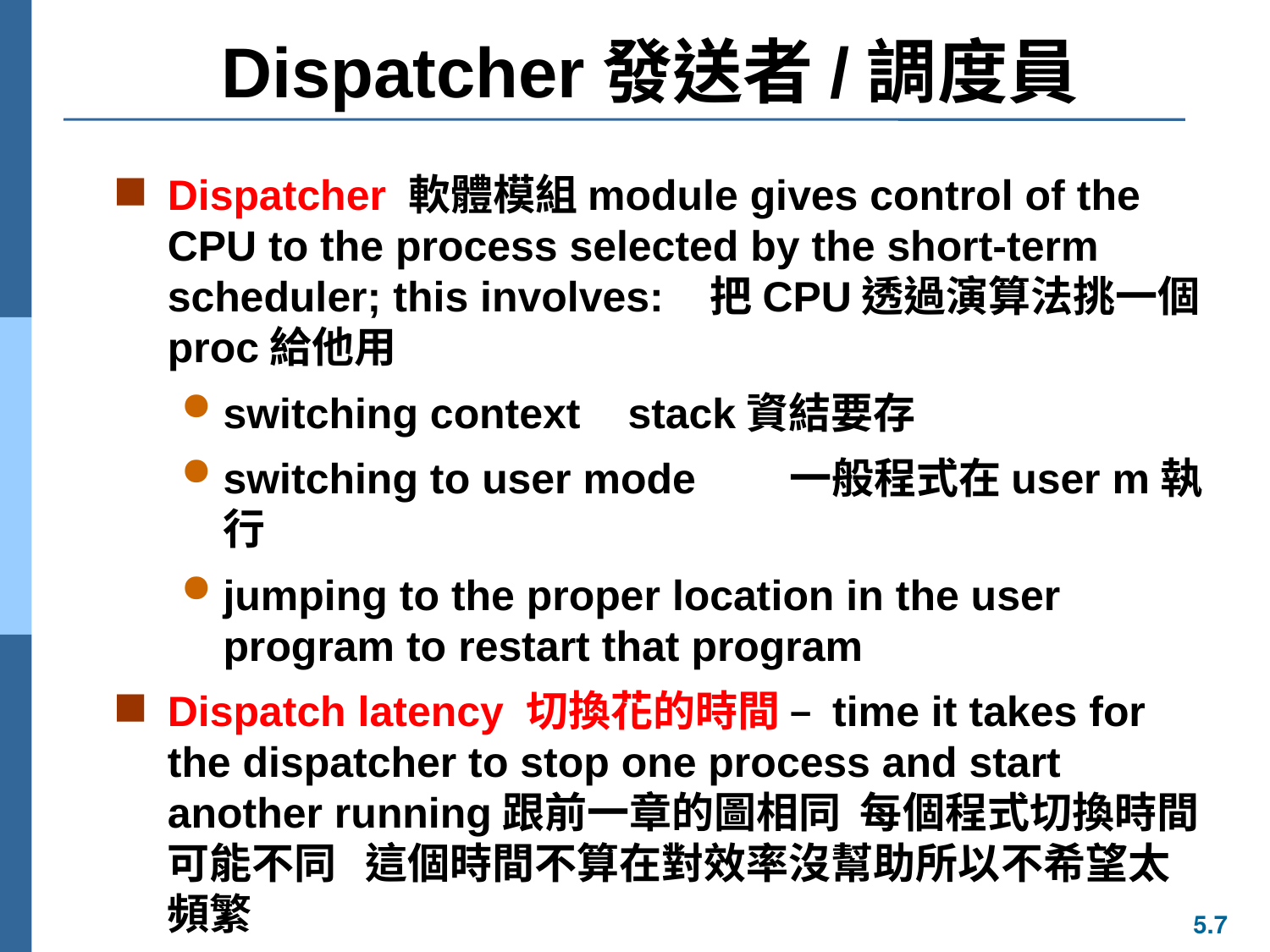

# Dispatcher發送者/調度員
Dispatcher 軟體模組module gives control of the CPU to the process selected by the short-term scheduler; this involves:   把CPU透過演算法挑一個proc給他用
switching context    stack資結要存
switching to user mode       一般程式在user m執行
jumping to the proper location in the user program to restart that program
Dispatch latency 切換花的時間 – time it takes for the dispatcher to stop one process and start another running跟前一章的圖相同  每個程式切換時間可能不同   這個時間不算在對效率沒幫助所以不希望太頻繁